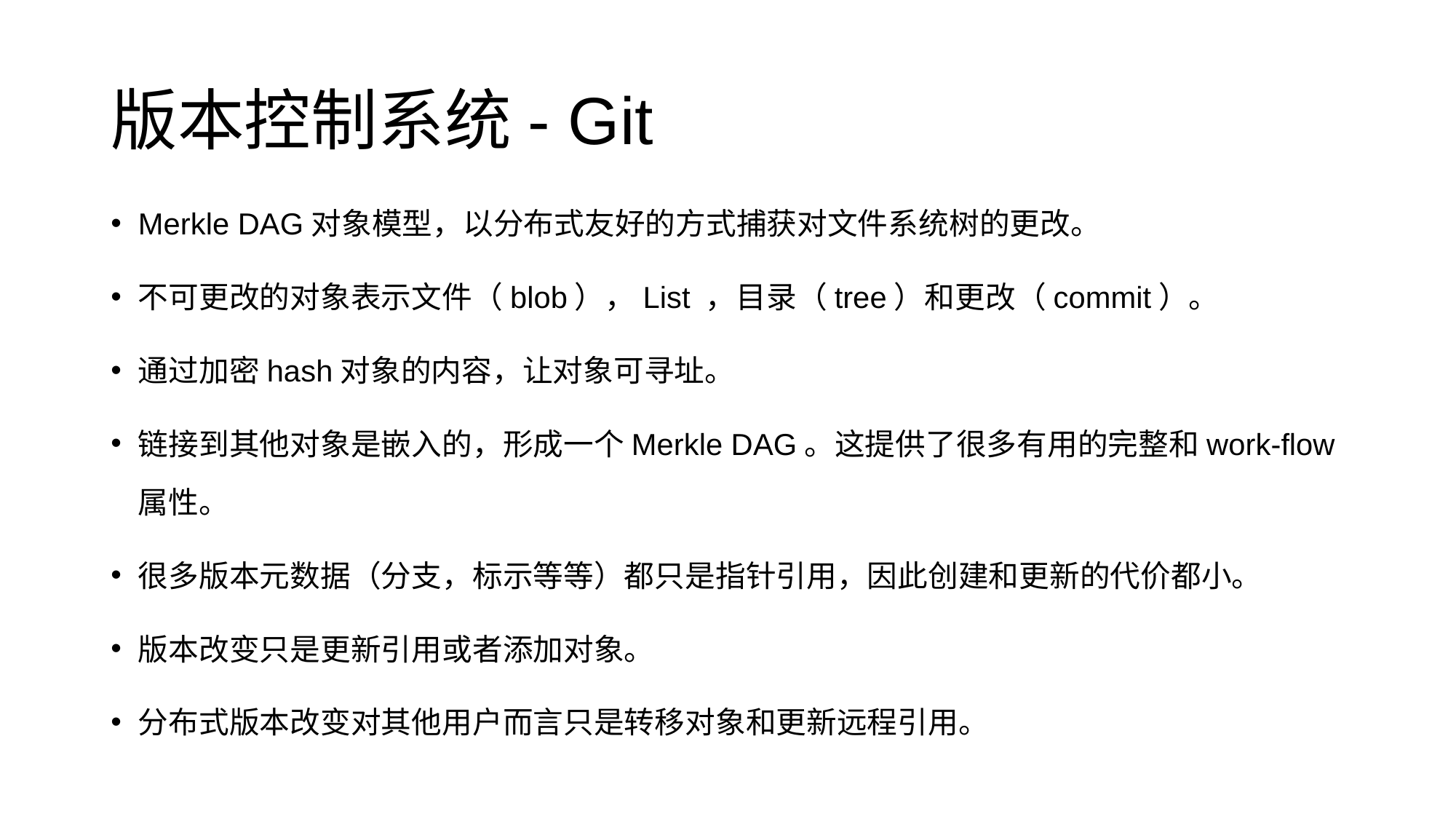

# 版本控制系统- Git
Merkle DAG对象模型，以分布式友好的方式捕获对文件系统树的更改。
不可更改的对象表示文件（blob），List ，目录（tree）和更改（commit）。
通过加密hash对象的内容，让对象可寻址。
链接到其他对象是嵌入的，形成一个Merkle DAG。这提供了很多有用的完整和work-flow属性。
很多版本元数据（分支，标示等等）都只是指针引用，因此创建和更新的代价都小。
版本改变只是更新引用或者添加对象。
分布式版本改变对其他用户而言只是转移对象和更新远程引用。